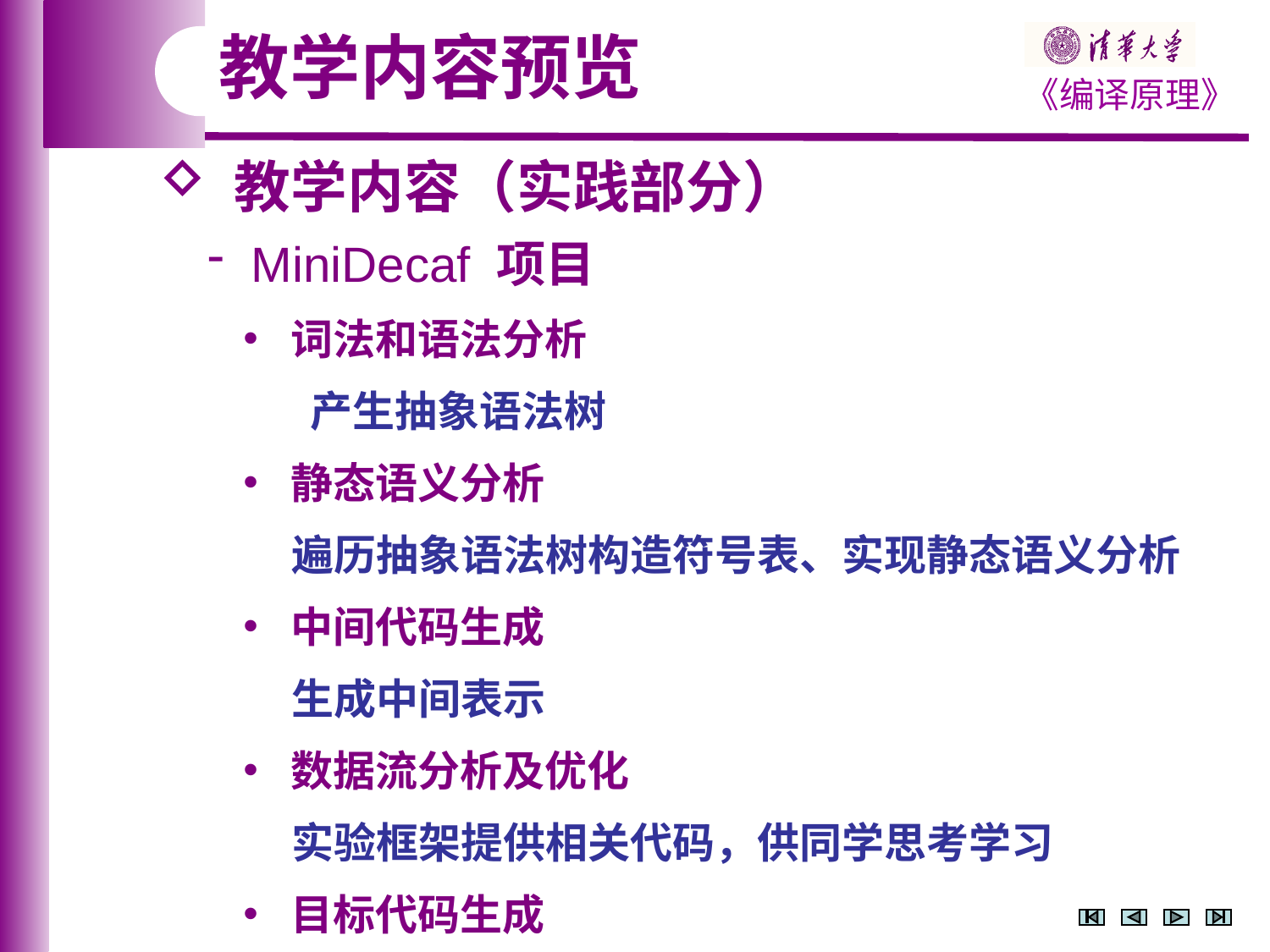

教学内容预览
 教学内容（实践部分）
 MiniDecaf 项目
词法和语法分析

      产生抽象语法树

静态语义分析

    遍历抽象语法树构造符号表、实现静态语义分析

中间代码生成

    生成中间表示

数据流分析及优化

    实验框架提供相关代码，供同学思考学习

目标代码生成